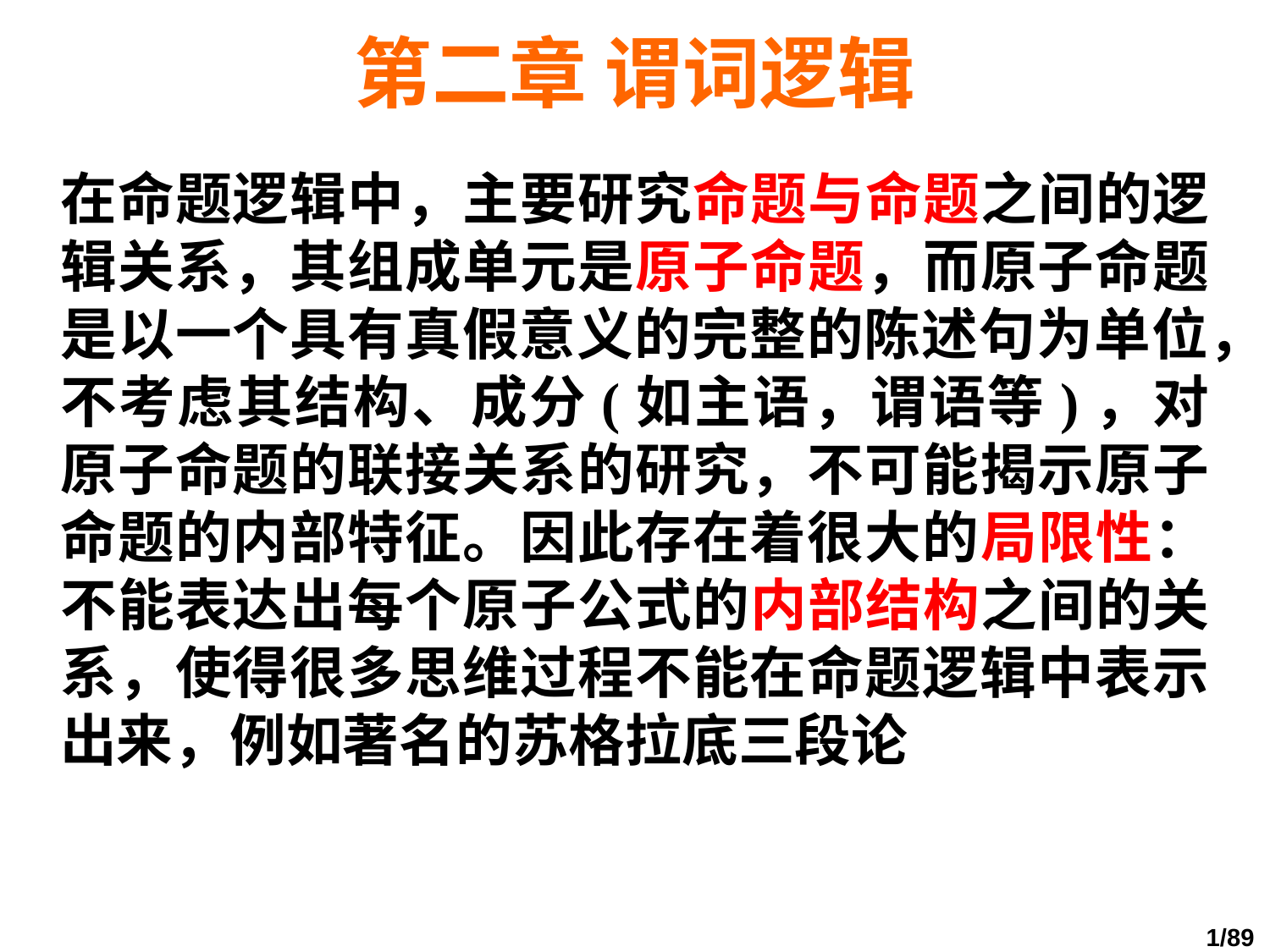

# 第二章 谓词逻辑

在命题逻辑中，主要研究命题与命题之间的逻辑关系，其组成单元是原子命题，而原子命题是以一个具有真假意义的完整的陈述句为单位，不考虑其结构、成分(如主语，谓语等)，对原子命题的联接关系的研究，不可能揭示原子命题的内部特征。因此存在着很大的局限性：不能表达出每个原子公式的内部结构之间的关系，使得很多思维过程不能在命题逻辑中表示出来，例如著名的苏格拉底三段论